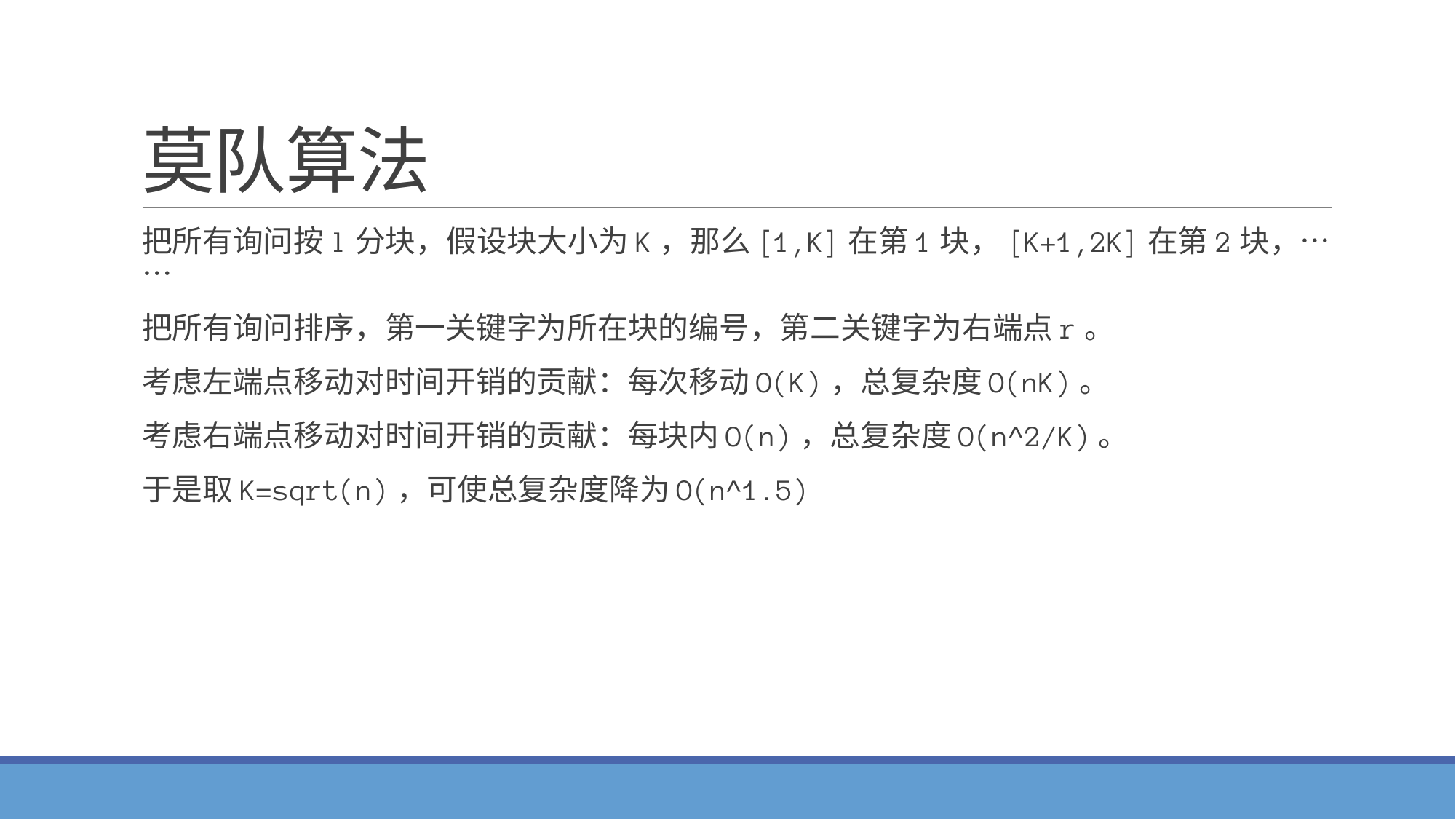

# 莫队算法
把所有询问按l分块，假设块大小为K，那么[1,K]在第1块，[K+1,2K]在第2块，……
把所有询问排序，第一关键字为所在块的编号，第二关键字为右端点r。
考虑左端点移动对时间开销的贡献：每次移动O(K)，总复杂度O(nK)。
考虑右端点移动对时间开销的贡献：每块内O(n)，总复杂度O(n^2/K)。
于是取K=sqrt(n)，可使总复杂度降为O(n^1.5)